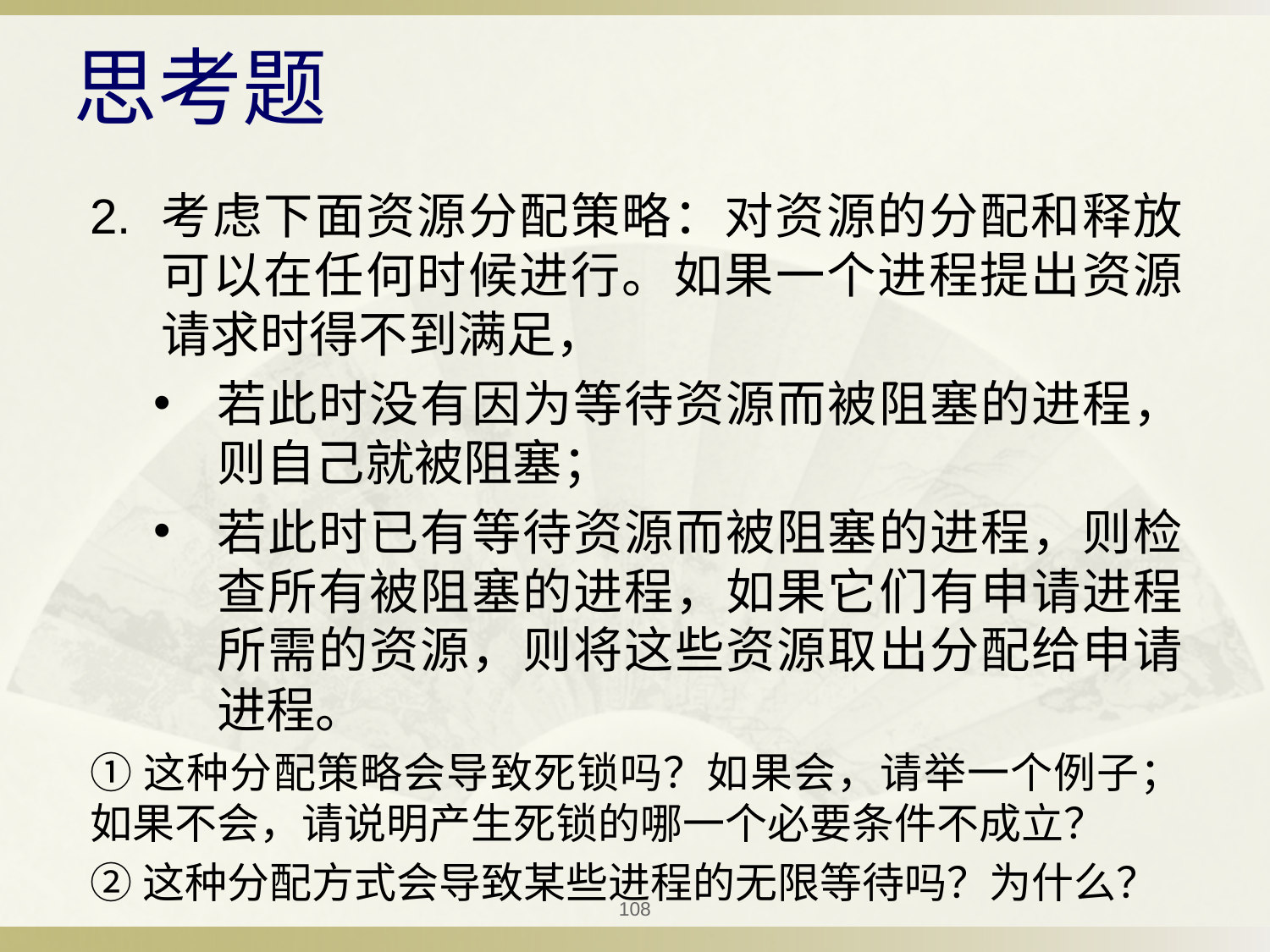

思考题
考虑下面资源分配策略：对资源的分配和释放可以在任何时候进行。如果一个进程提出资源请求时得不到满足，
若此时没有因为等待资源而被阻塞的进程，则自己就被阻塞；
若此时已有等待资源而被阻塞的进程，则检查所有被阻塞的进程，如果它们有申请进程所需的资源，则将这些资源取出分配给申请进程。
①这种分配策略会导致死锁吗？如果会，请举一个例子；如果不会，请说明产生死锁的哪一个必要条件不成立？
②这种分配方式会导致某些进程的无限等待吗？为什么？

108